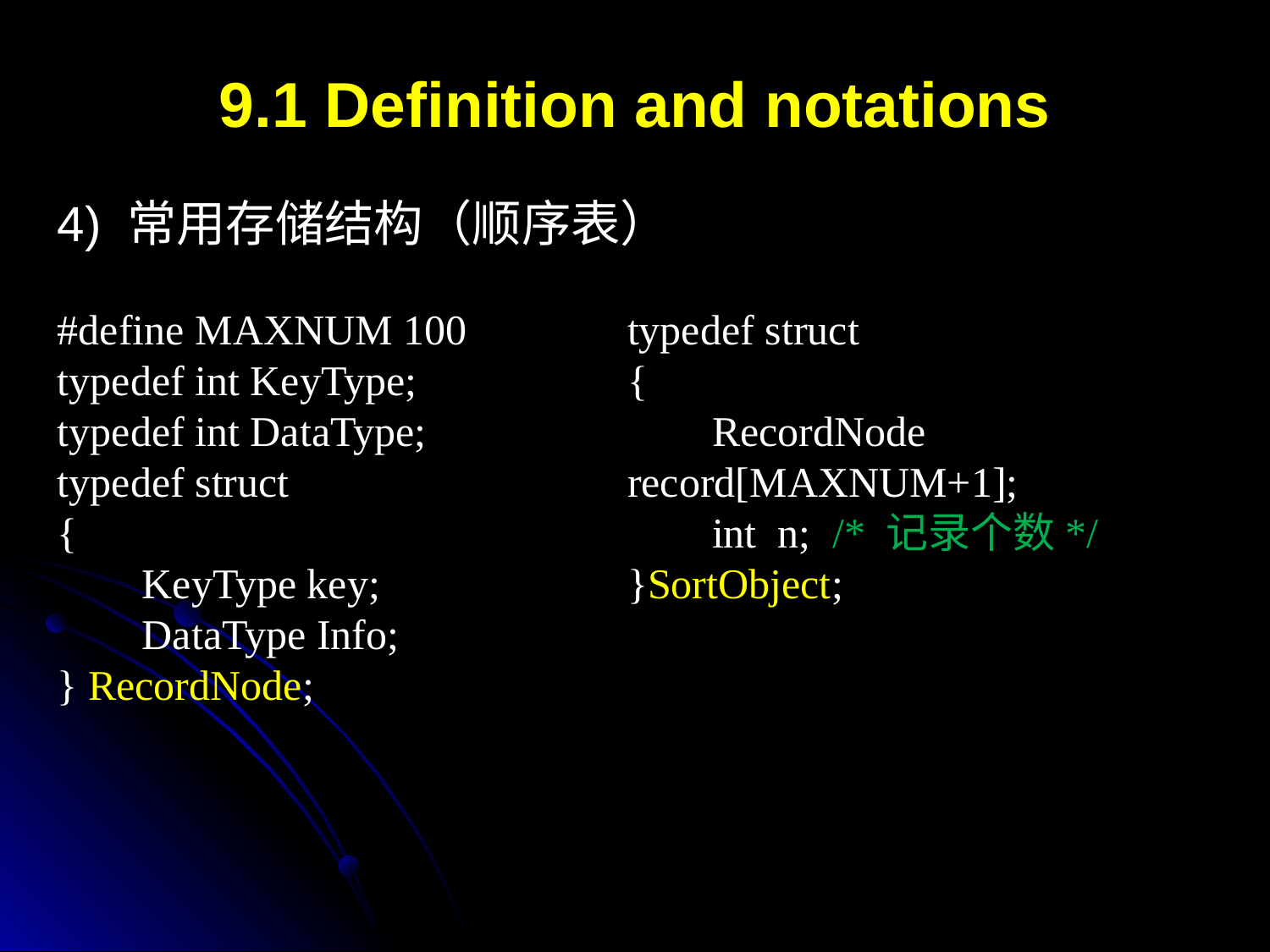

9.1 Definition and notations
4) 常用存储结构（顺序表）

#define MAXNUM 100
typedef int KeyType;
typedef int DataType;
typedef struct
{
        KeyType key;
        DataType Info;
} RecordNode;

typedef struct
{
        RecordNode record[MAXNUM+1];
        int  n;  /* 记录个数*/
}SortObject;